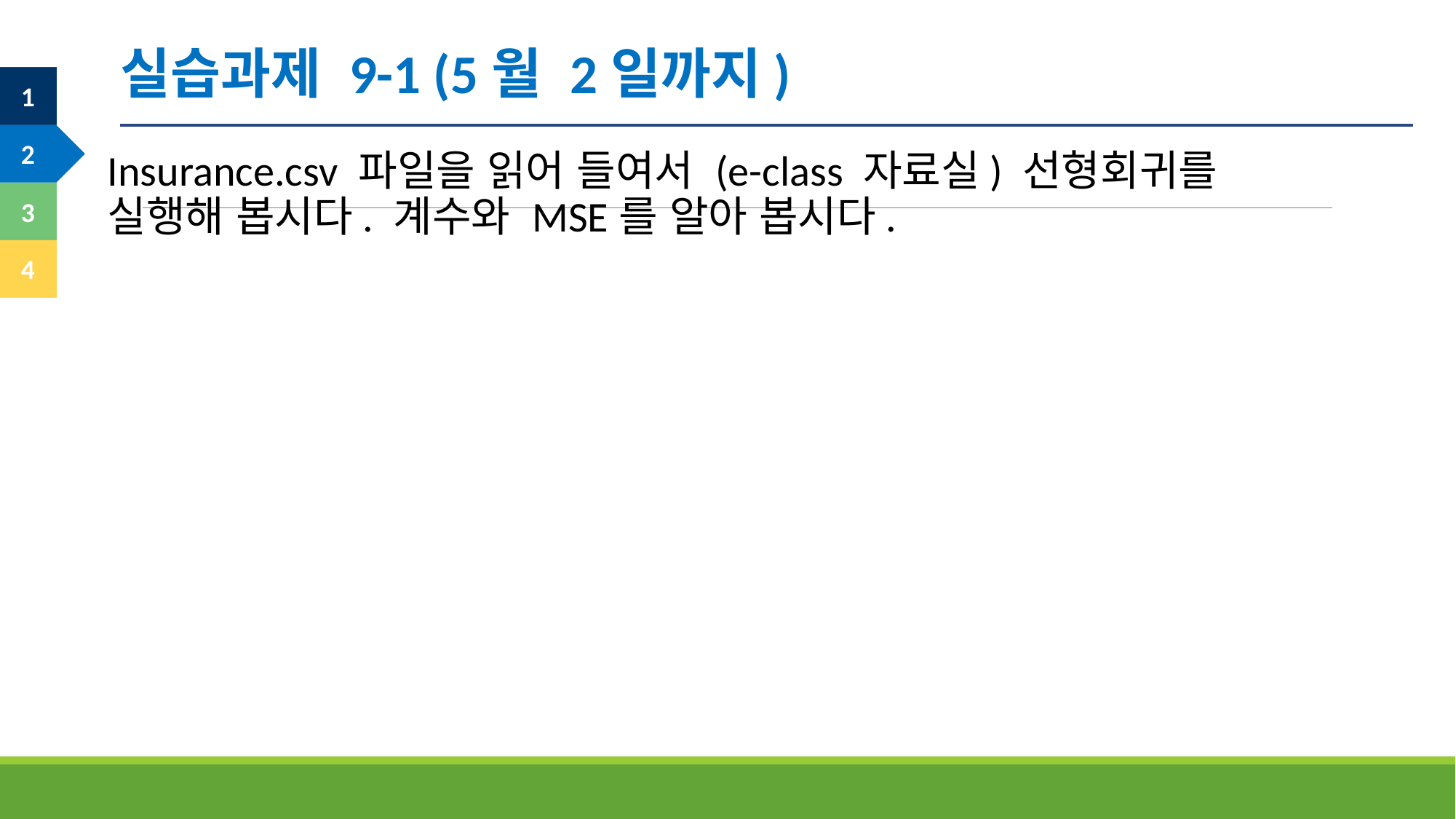

실습과제 9-1 (5월 2일까지)
Insurance.csv 파일을 읽어 들여서 (e-class 자료실) 선형회귀를 실행해 봅시다. 계수와 MSE를 알아 봅시다.